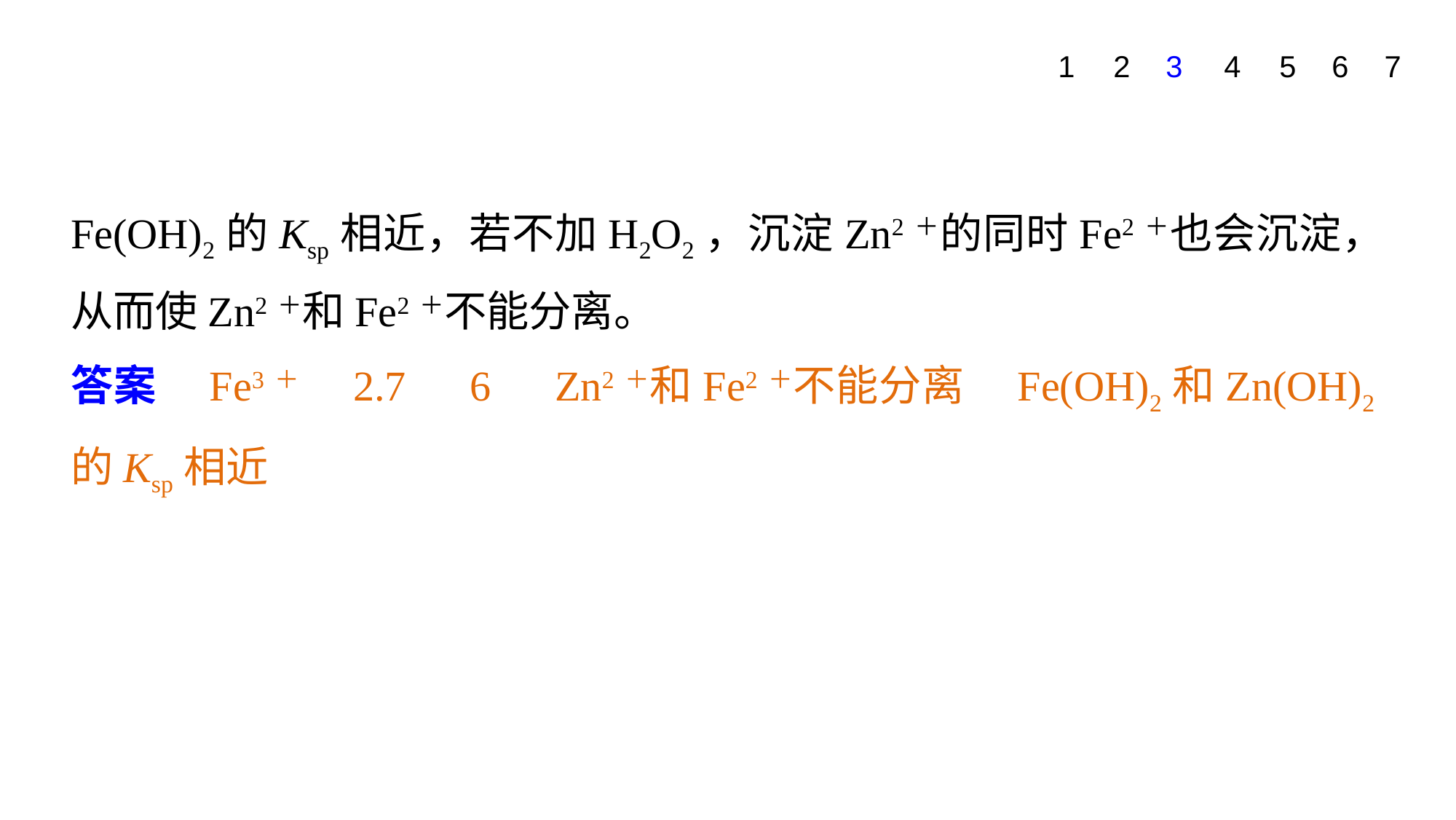

1
2
3
4
5
6
7
Fe(OH)2的Ksp相近，若不加H2O2，沉淀Zn2＋的同时Fe2＋也会沉淀，从而使Zn2＋和Fe2＋不能分离。
答案　Fe3＋　2.7　6　Zn2＋和Fe2＋不能分离　Fe(OH)2和Zn(OH)2的Ksp相近